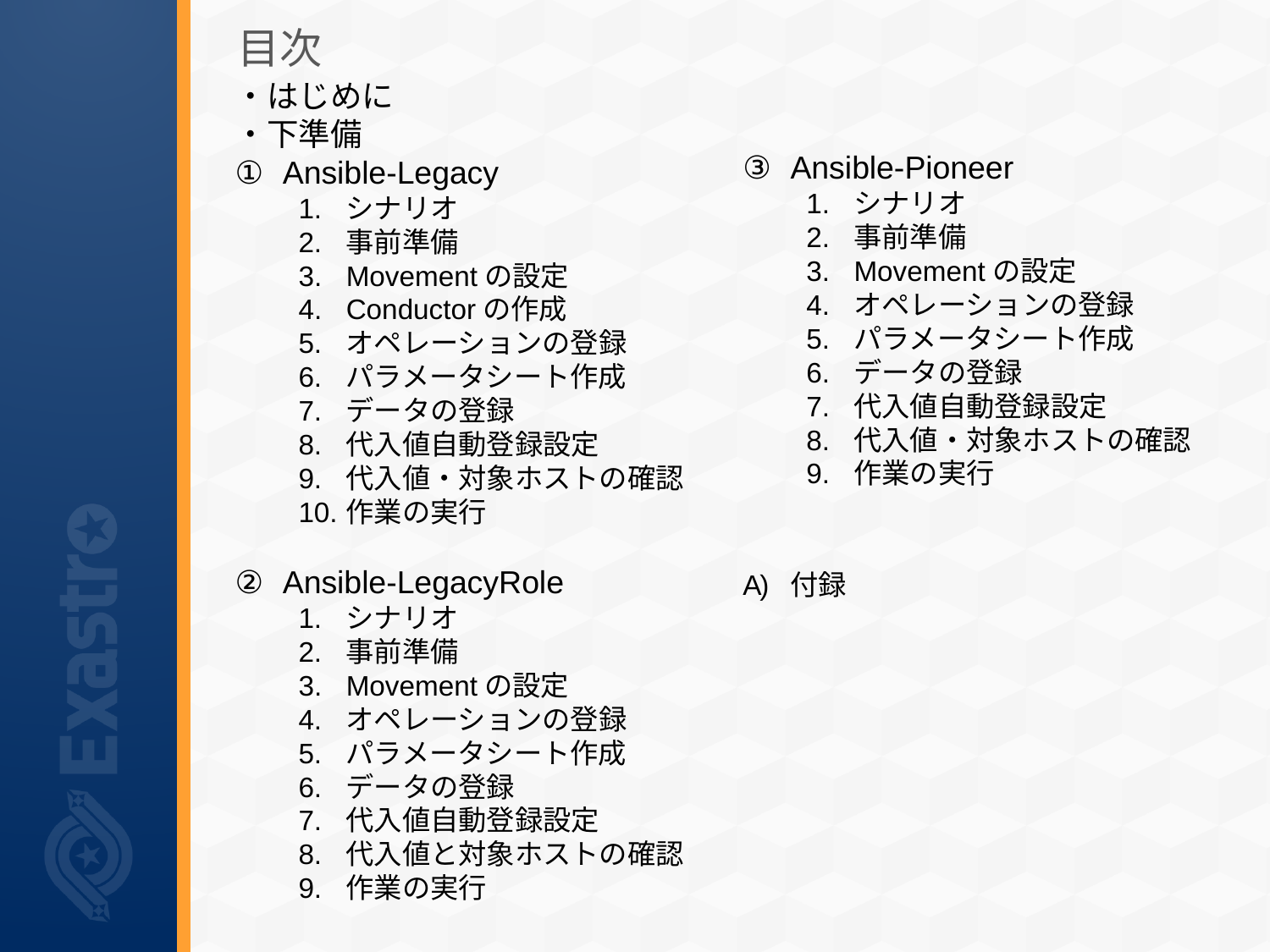

# 目次
・はじめに
・下準備
Ansible-Legacy
シナリオ
事前準備
Movementの設定
Conductorの作成
オペレーションの登録
パラメータシート作成
データの登録
代入値自動登録設定
代入値・対象ホストの確認
作業の実行

Ansible-LegacyRole
シナリオ
事前準備
Movementの設定
オペレーションの登録
パラメータシート作成
データの登録
代入値自動登録設定
代入値と対象ホストの確認
作業の実行
Ansible-Pioneer
シナリオ
事前準備
Movementの設定
オペレーションの登録
パラメータシート作成
データの登録
代入値自動登録設定
代入値・対象ホストの確認
作業の実行
付録